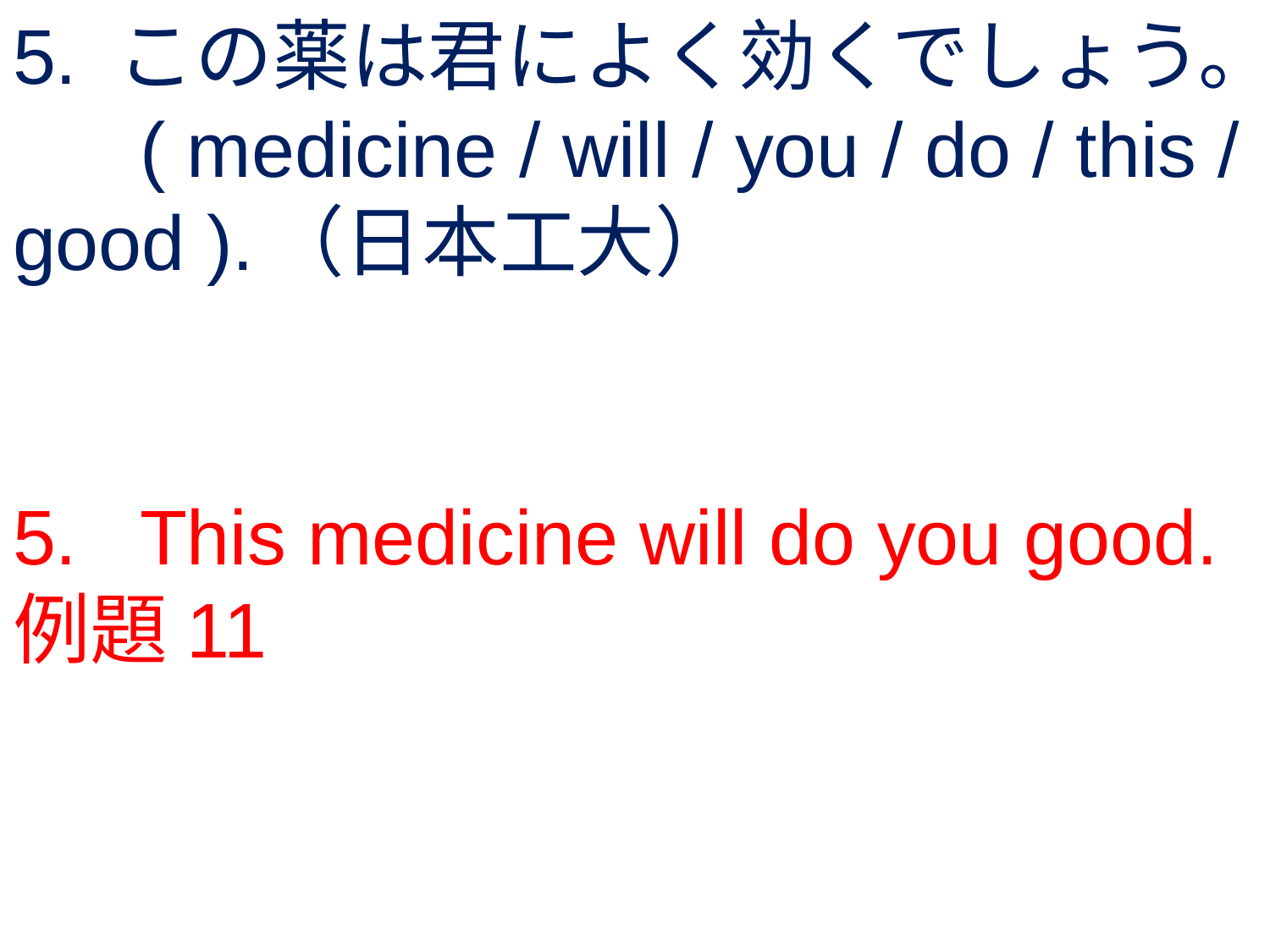

# 5. この薬は君によく効くでしょう。	( medicine / will / you / do / this / good ).	（日本工大）
5.	This medicine will do you good. 例題11